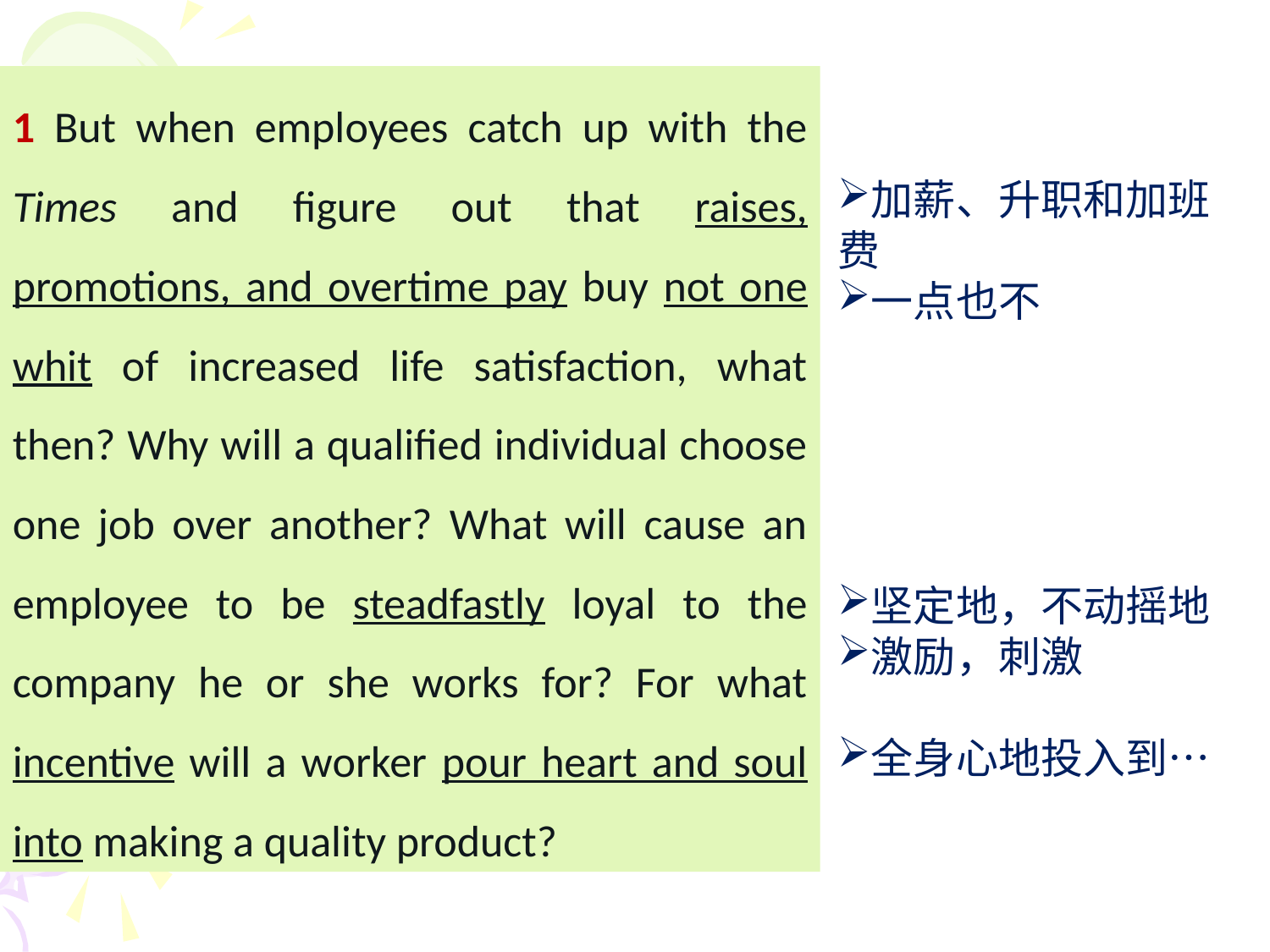

1 But when employees catch up with the Times and figure out that raises, promotions, and overtime pay buy not one whit of increased life satisfaction, what then? Why will a qualified individual choose one job over another? What will cause an employee to be steadfastly loyal to the company he or she works for? For what incentive will a worker pour heart and soul into making a quality product?

加薪、升职和加班费
一点也不

坚定地，不动摇地
激励，刺激

全身心地投入到…